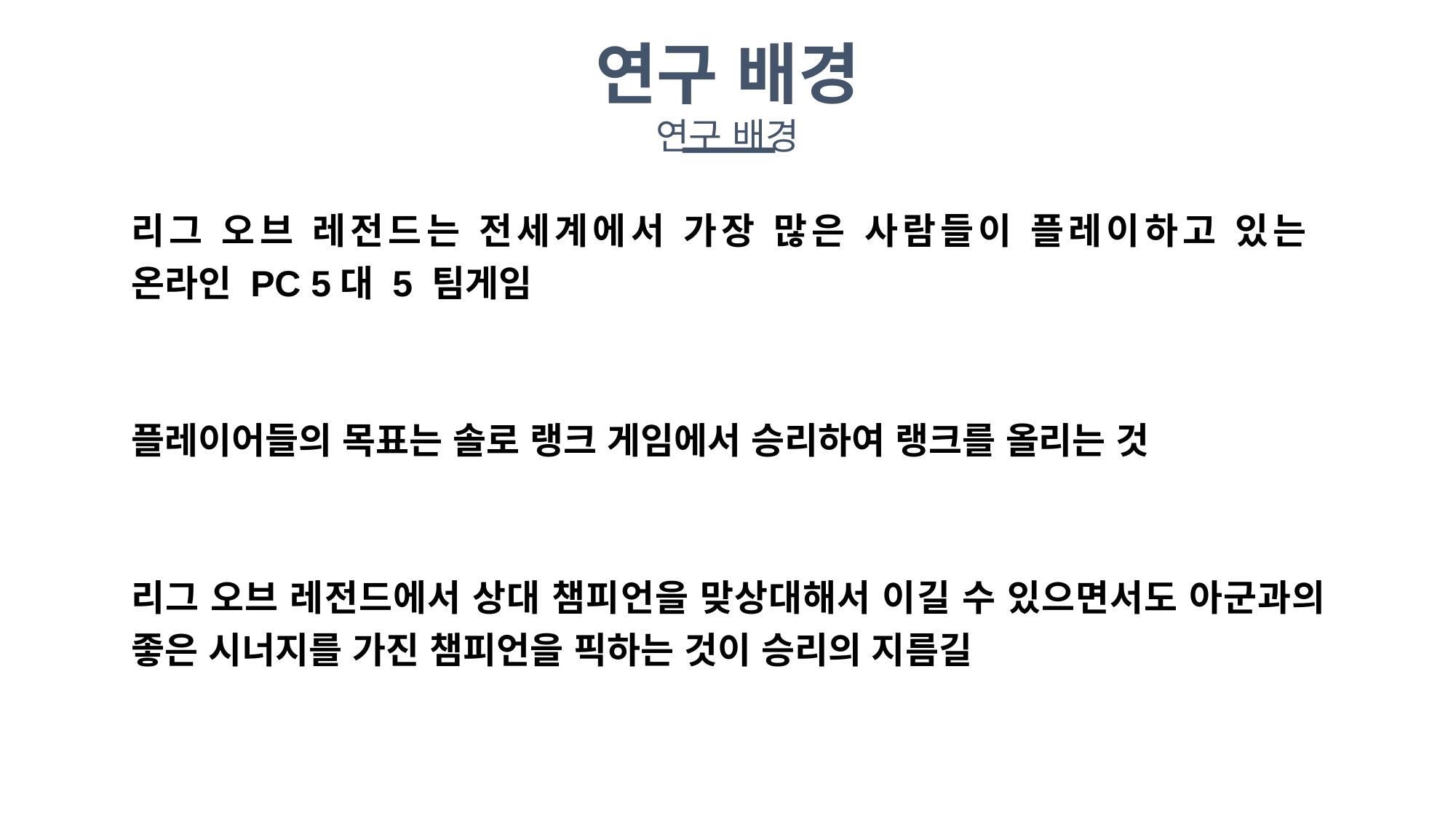

연구 배경

연구 배경
리그 오브 레전드는 전세계에서 가장 많은 사람들이 플레이하고 있는
온라인 PC 5대 5 팀게임

플레이어들의 목표는 솔로 랭크 게임에서 승리하여 랭크를 올리는 것

리그 오브 레전드에서 상대 챔피언을 맞상대해서 이길 수 있으면서도 아군과의 좋은 시너지를 가진 챔피언을 픽하는 것이 승리의 지름길